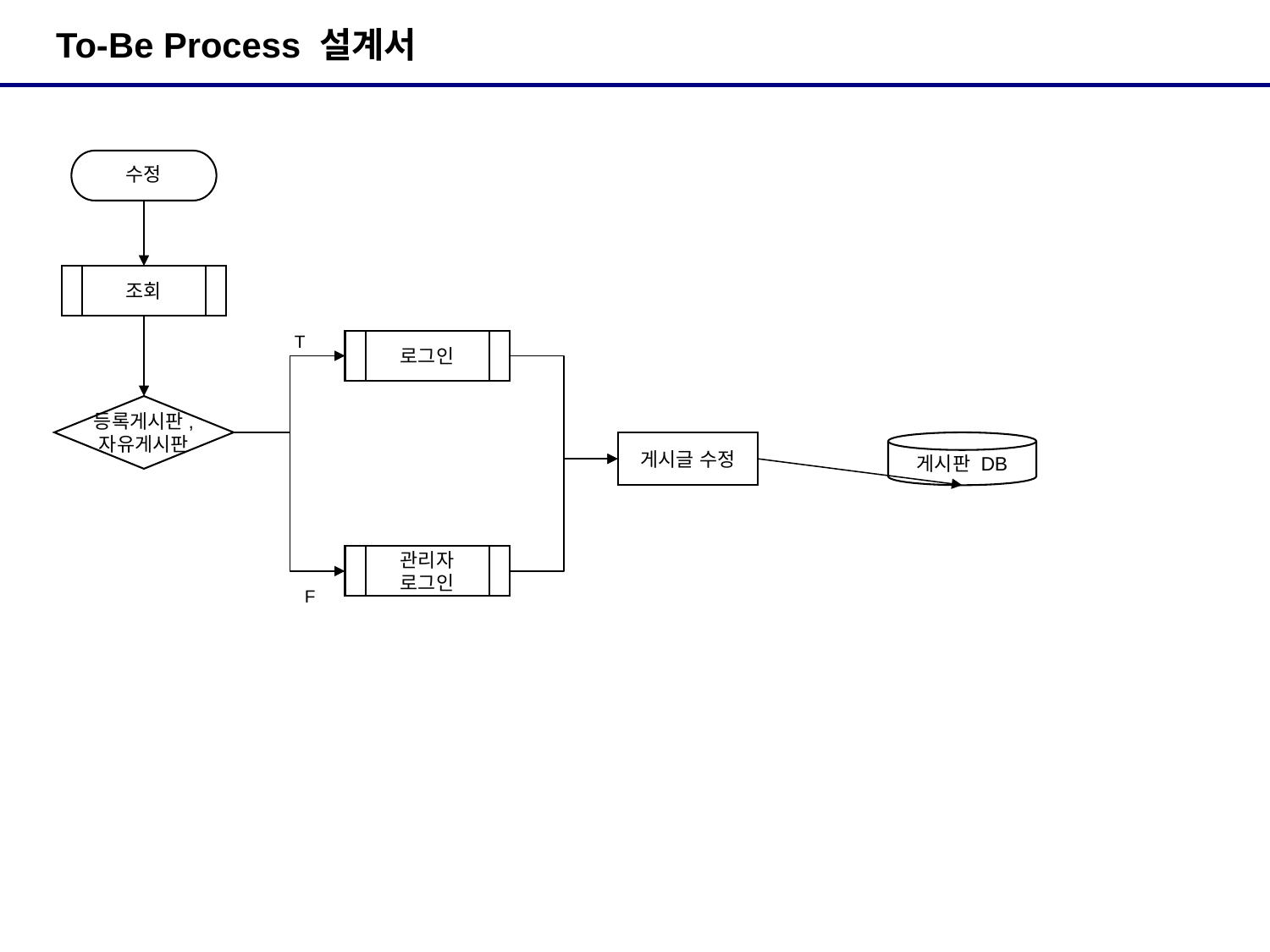

수정
조회
T
로그인
등록게시판,
자유게시판
게시글 수정
게시판 DB
관리자
로그인
F